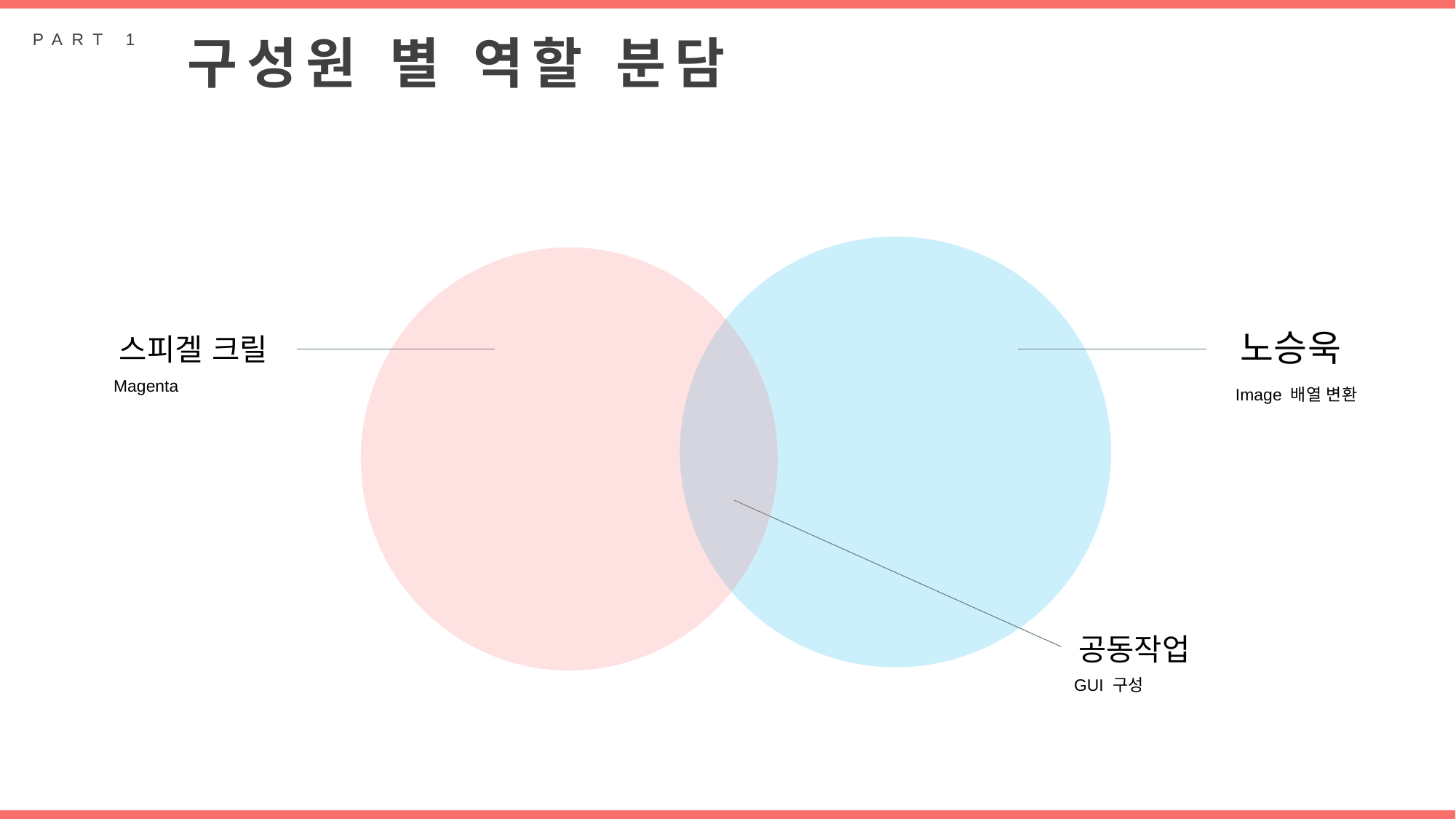

PART 1
구성원 별 역할 분담

노승욱
Image 배열 변환
스피겔 크릴
Magenta
공동작업
GUI 구성